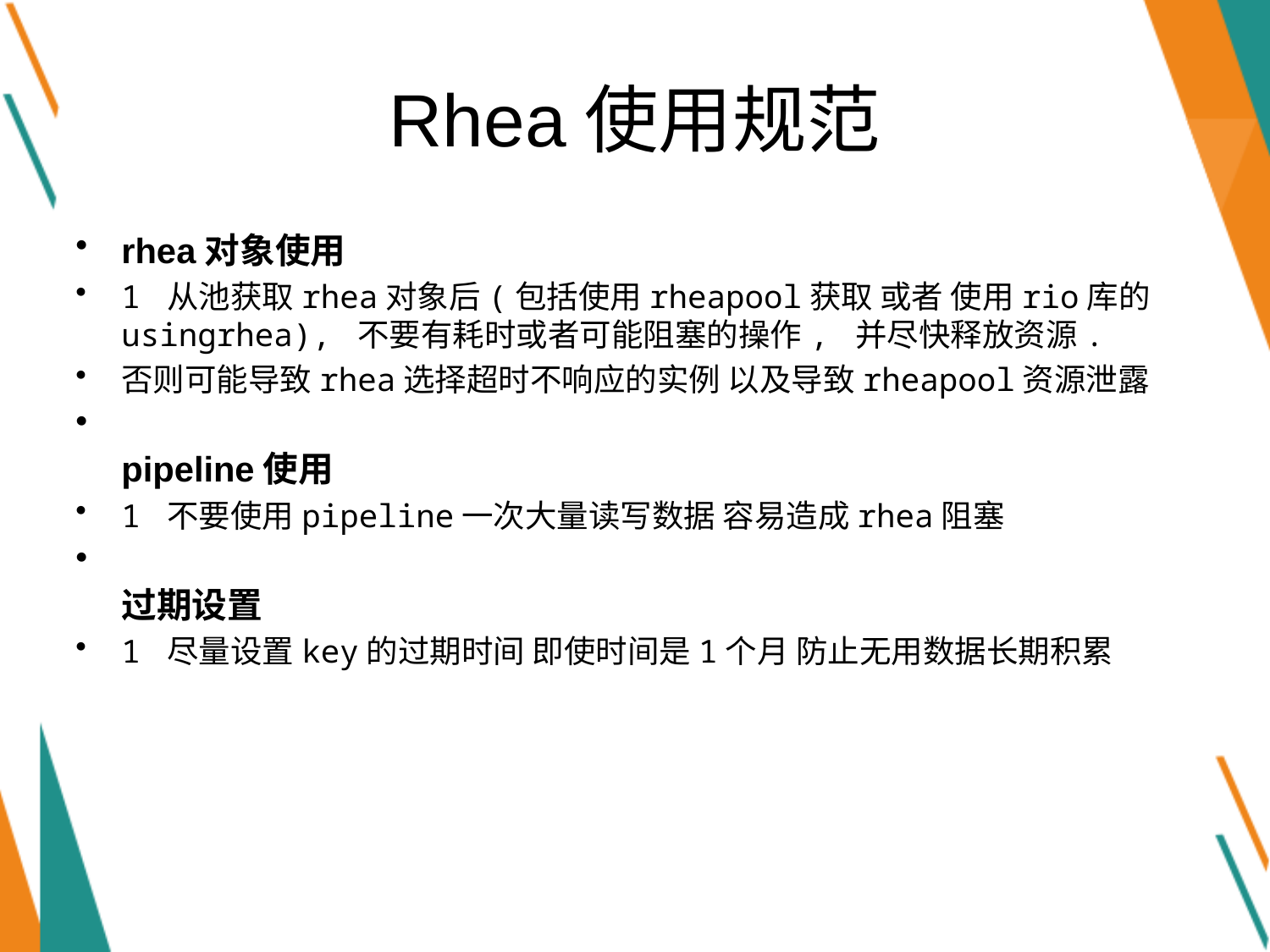

# Rhea使用规范
rhea对象使用
1 从池获取rhea对象后(包括使用rheapool获取 或者 使用rio库的usingrhea), 不要有耗时或者可能阻塞的操作, 并尽快释放资源.
否则可能导致rhea选择超时不响应的实例 以及导致rheapool资源泄露
pipeline使用
1 不要使用pipeline一次大量读写数据 容易造成rhea阻塞
过期设置
1 尽量设置key的过期时间 即使时间是1个月 防止无用数据长期积累